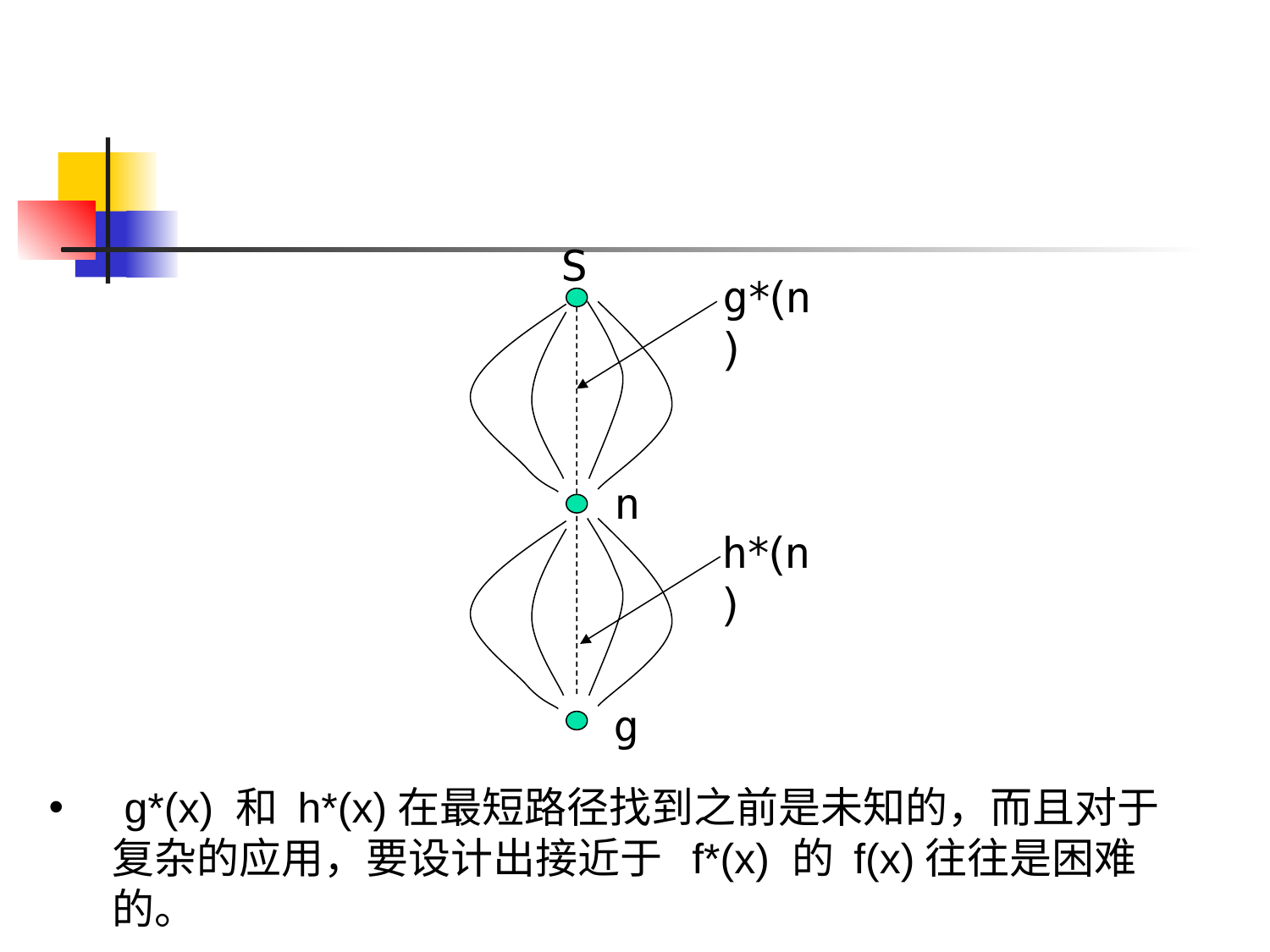

S
g*(n)

n

h*(n)

g

 g*(x) 和 h*(x)在最短路径找到之前是未知的，而且对于复杂的应用，要设计出接近于  f*(x) 的 f(x)往往是困难的。